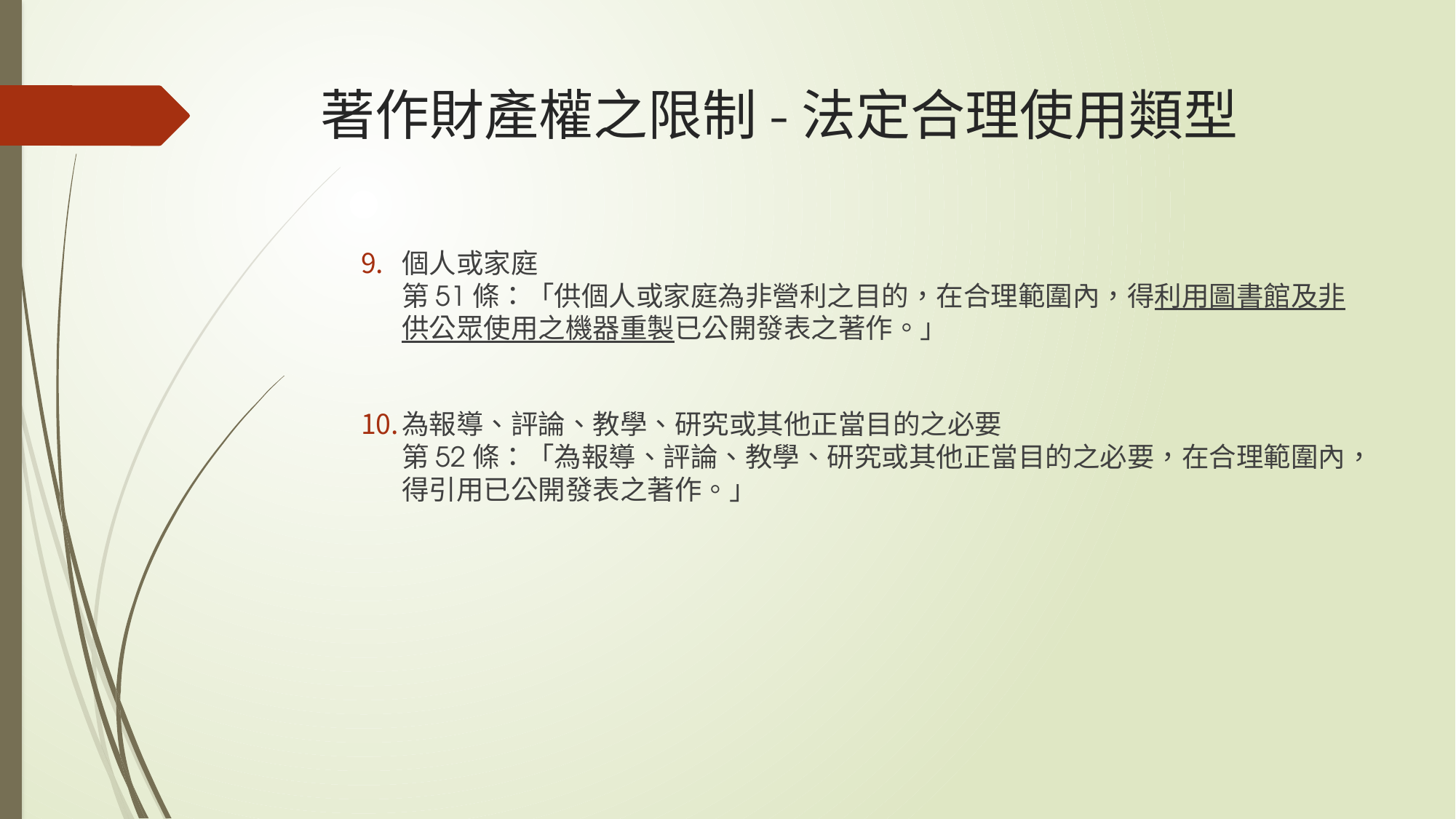

# 著作財產權之限制-法定合理使用類型
個人或家庭
第51條：「供個人或家庭為非營利之目的，在合理範圍內，得利用圖書館及非供公眾使用之機器重製已公開發表之著作。」

為報導、評論、教學、研究或其他正當目的之必要
第52條：「為報導、評論、教學、研究或其他正當目的之必要，在合理範圍內，得引用已公開發表之著作。」